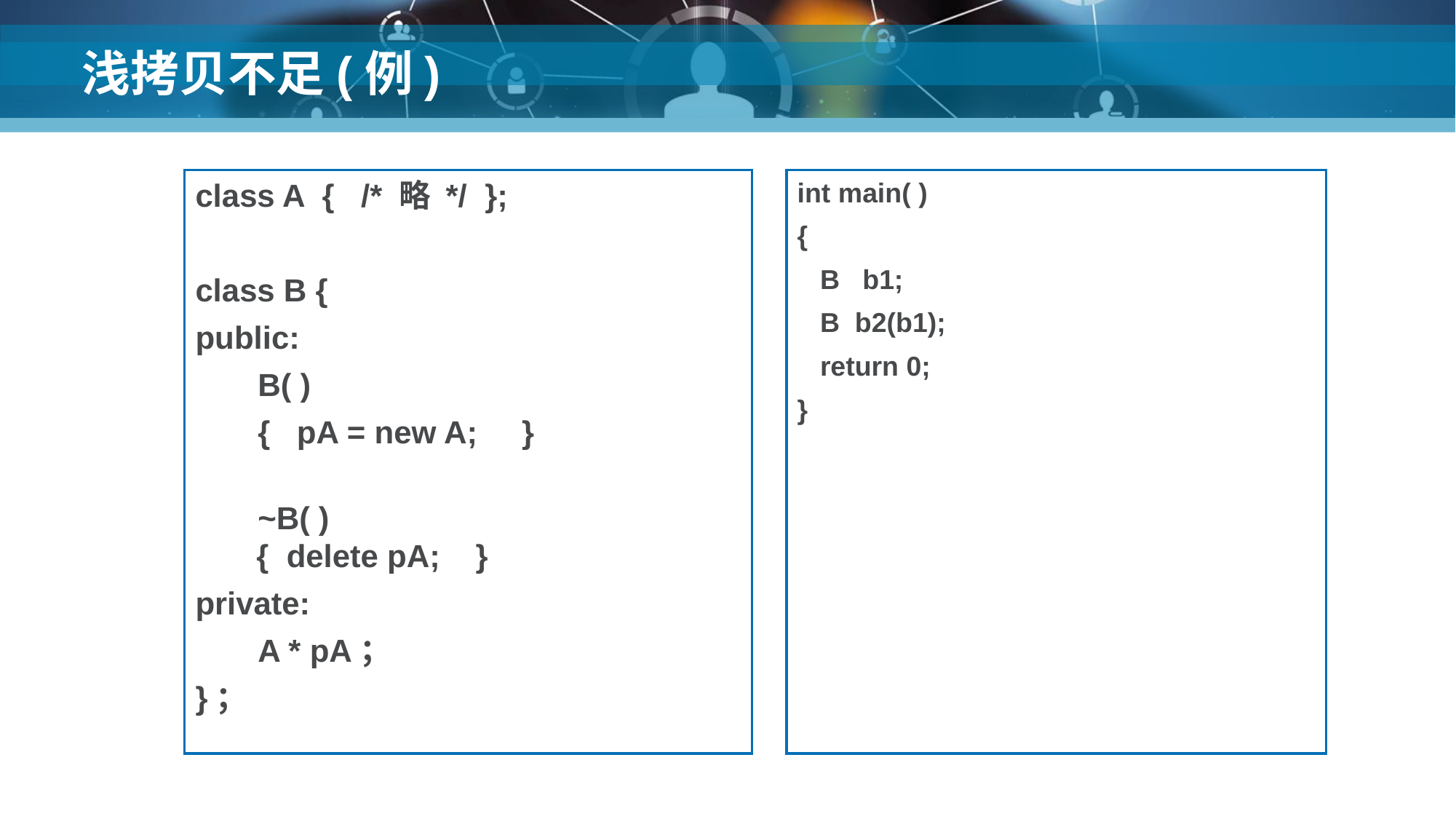

# 浅拷贝不足(例)
class A  {   /* 略 */  };

class B {
public:
       B( )
       {   pA = new A;     }
       ~B( )
  {  delete pA;    }
private:
       A * pA；
}；
int main( )
{
   B   b1;
   B  b2(b1);
   return 0;
}